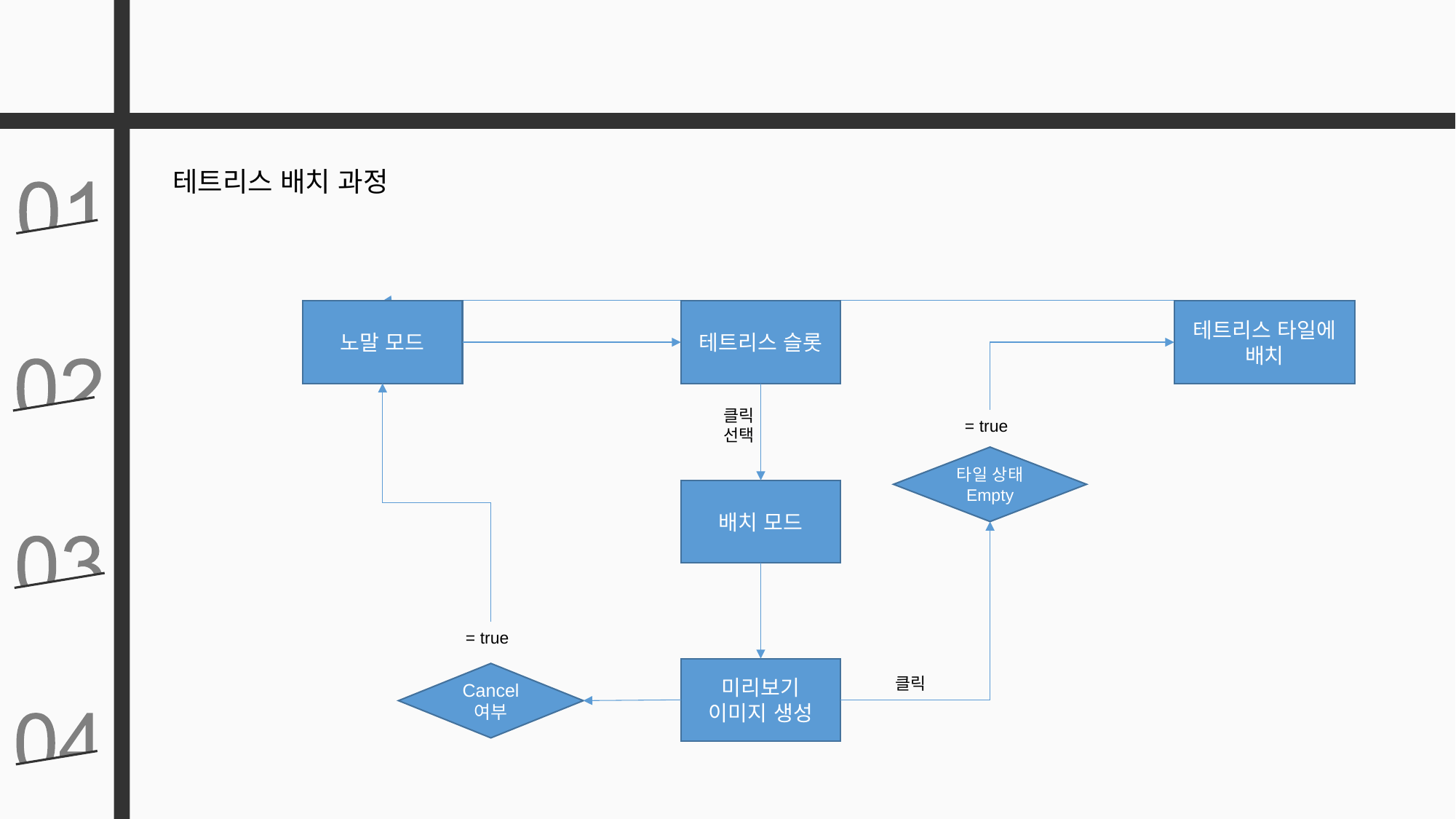

테트리스 배치 과정

테트리스 슬롯
테트리스 타일에 배치
노말 모드
클릭 선택
 = true
타일 상태 Empty
배치 모드
 = true
Cancel 여부
미리보기 이미지 생성
클릭